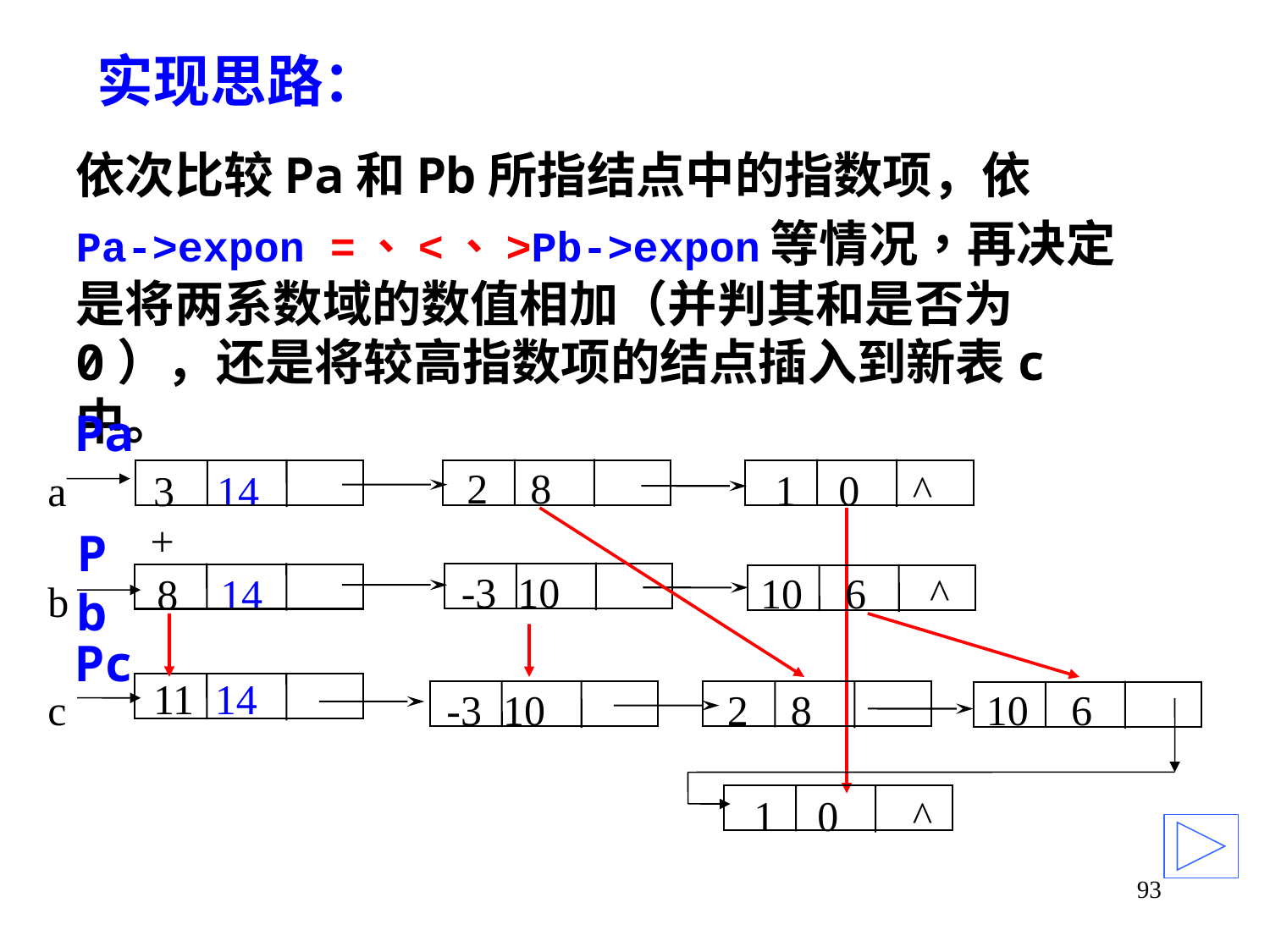

# 实现思路：
依次比较Pa和Pb所指结点中的指数项，依
Pa->expon =、<、>Pb->expon等情况，再决定是将两系数域的数值相加（并判其和是否为0），还是将较高指数项的结点插入到新表c中。
Pa
2    8
1    0     ^
a
3    14

+

Pb
-3  10
10    6      ^
8    14

b

Pc
c

11  14

-3  10

2    8

10    6

1    0       ^

93